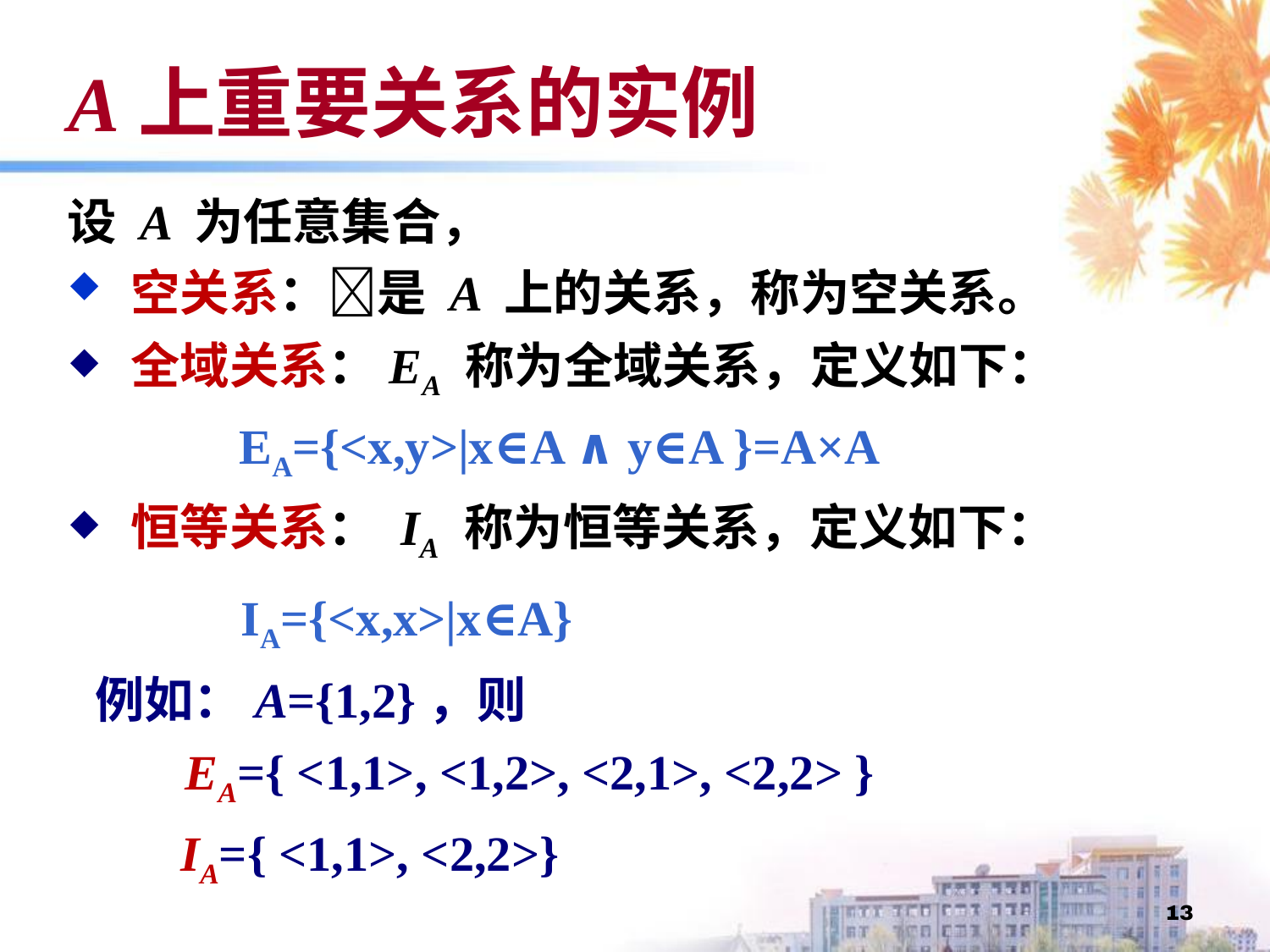

# A上重要关系的实例
设 A 为任意集合，
空关系：∅是 A 上的关系，称为空关系。
全域关系：EA 称为全域关系，定义如下：
              EA={<x,y>|x∈A ∧ y∈A }=A×A
恒等关系： IA 称为恒等关系，定义如下：
              IA={<x,x>|x∈A}
例如：A={1,2}，则
       EA={ <1,1>, <1,2>, <2,1>, <2,2> }
       IA={ <1,1>, <2,2>}
13